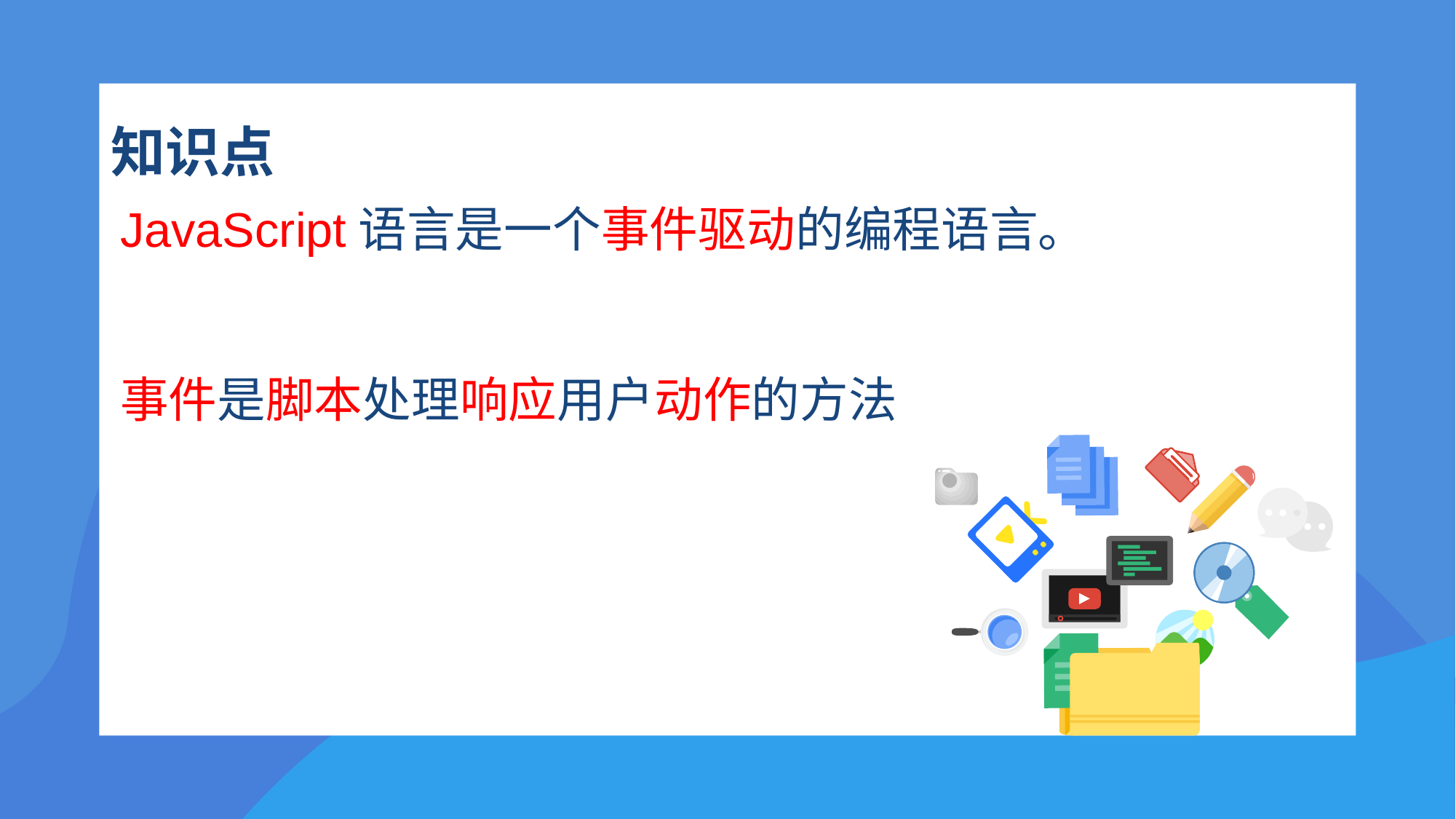

# 知识点
JavaScript语言是一个事件驱动的编程语言。

事件是脚本处理响应用户动作的方法